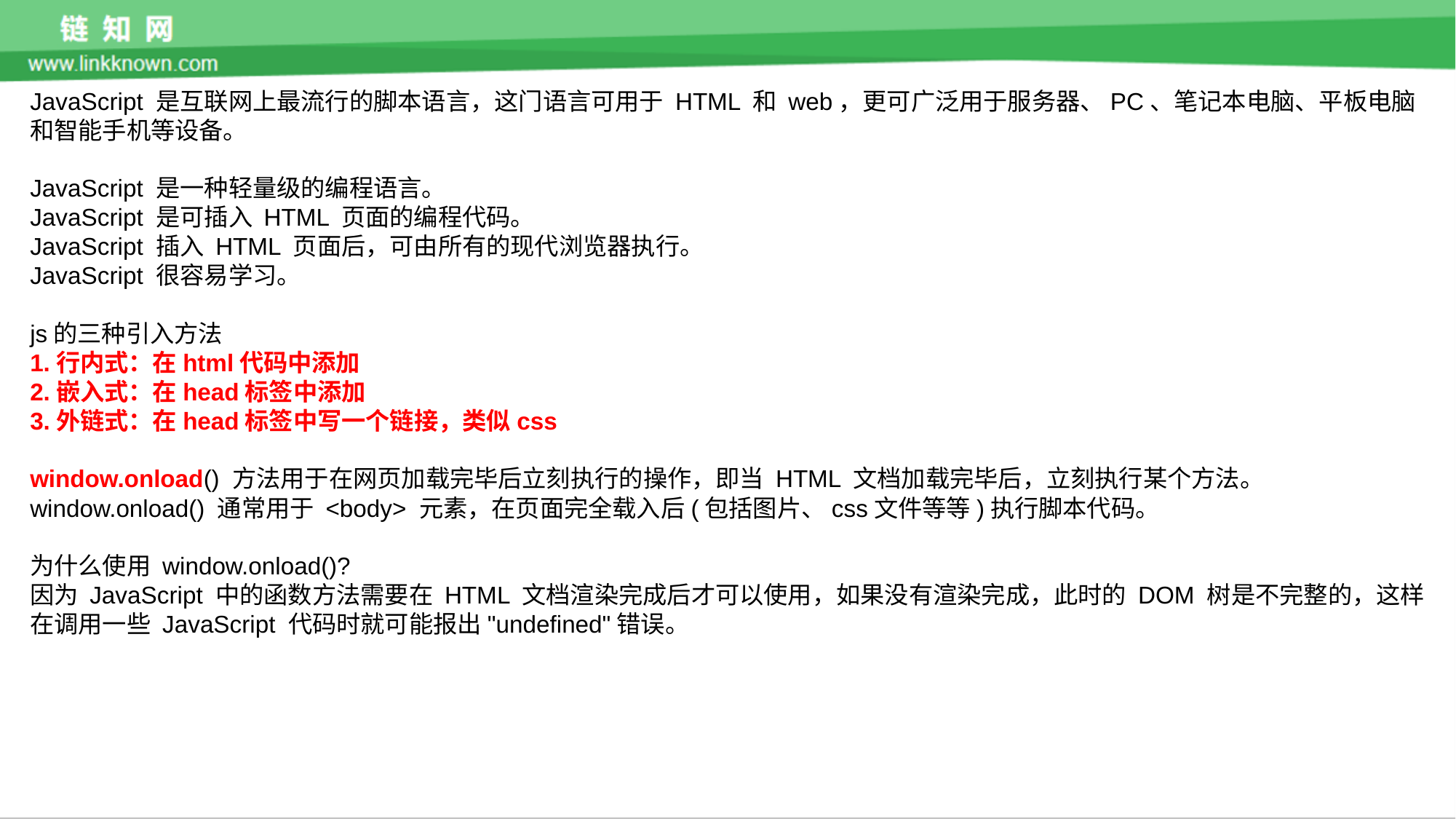

JavaScript 是互联网上最流行的脚本语言，这门语言可用于 HTML 和 web，更可广泛用于服务器、PC、笔记本电脑、平板电脑和智能手机等设备。

JavaScript 是一种轻量级的编程语言。
JavaScript 是可插入 HTML 页面的编程代码。
JavaScript 插入 HTML 页面后，可由所有的现代浏览器执行。
JavaScript 很容易学习。

js的三种引入方法
1.行内式：在html代码中添加
2.嵌入式：在head标签中添加
3.外链式：在head标签中写一个链接，类似css

window.onload() 方法用于在网页加载完毕后立刻执行的操作，即当 HTML 文档加载完毕后，立刻执行某个方法。
window.onload() 通常用于 <body> 元素，在页面完全载入后(包括图片、css文件等等)执行脚本代码。

为什么使用 window.onload()?
因为 JavaScript 中的函数方法需要在 HTML 文档渲染完成后才可以使用，如果没有渲染完成，此时的 DOM 树是不完整的，这样在调用一些 JavaScript 代码时就可能报出"undefined"错误。